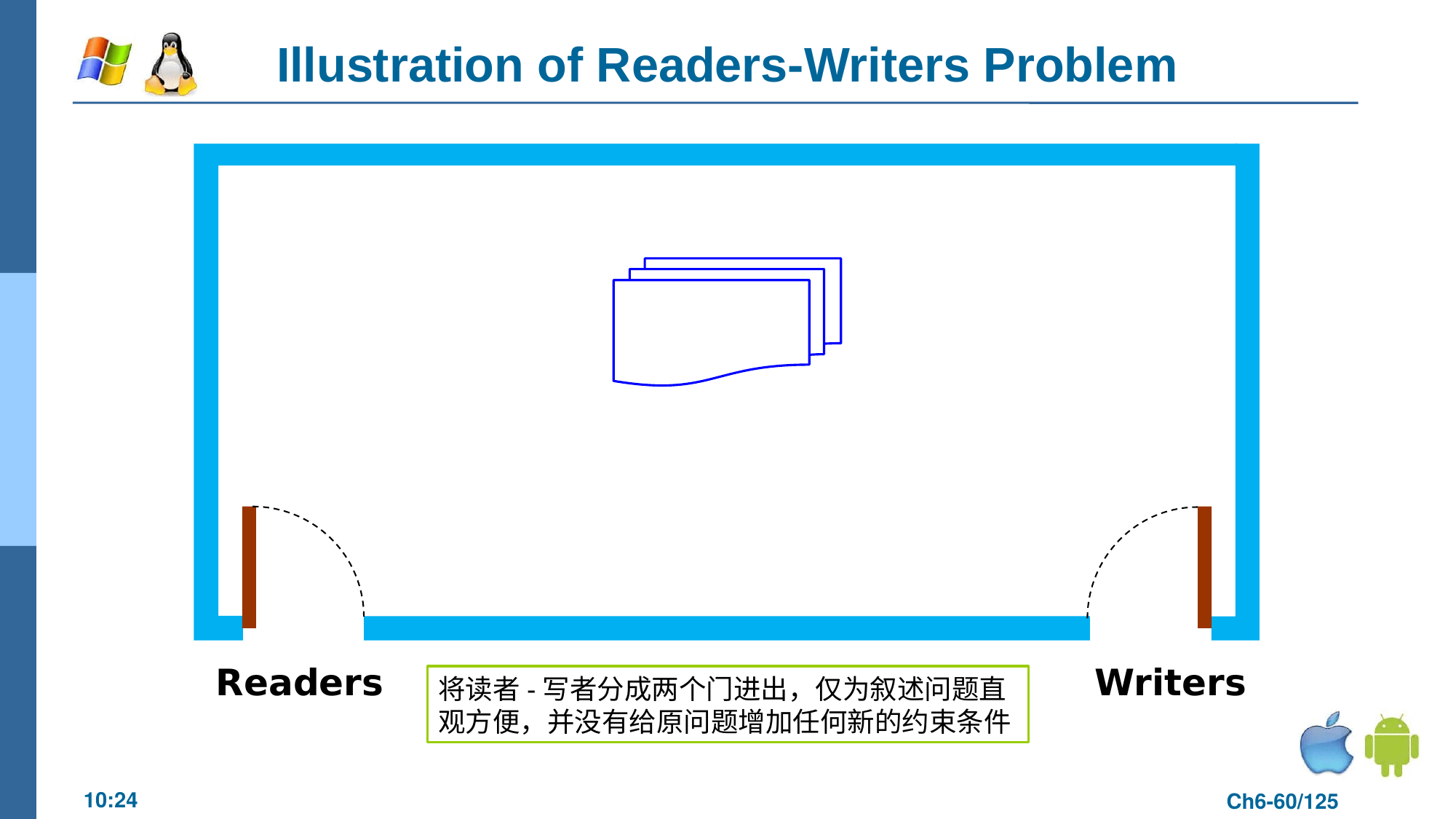

# Illustration of Readers-Writers Problem

Readers                                                        Writers
将读者-写者分成两个门进出，仅为叙述问题直观方便，并没有给原问题增加任何新的约束条件